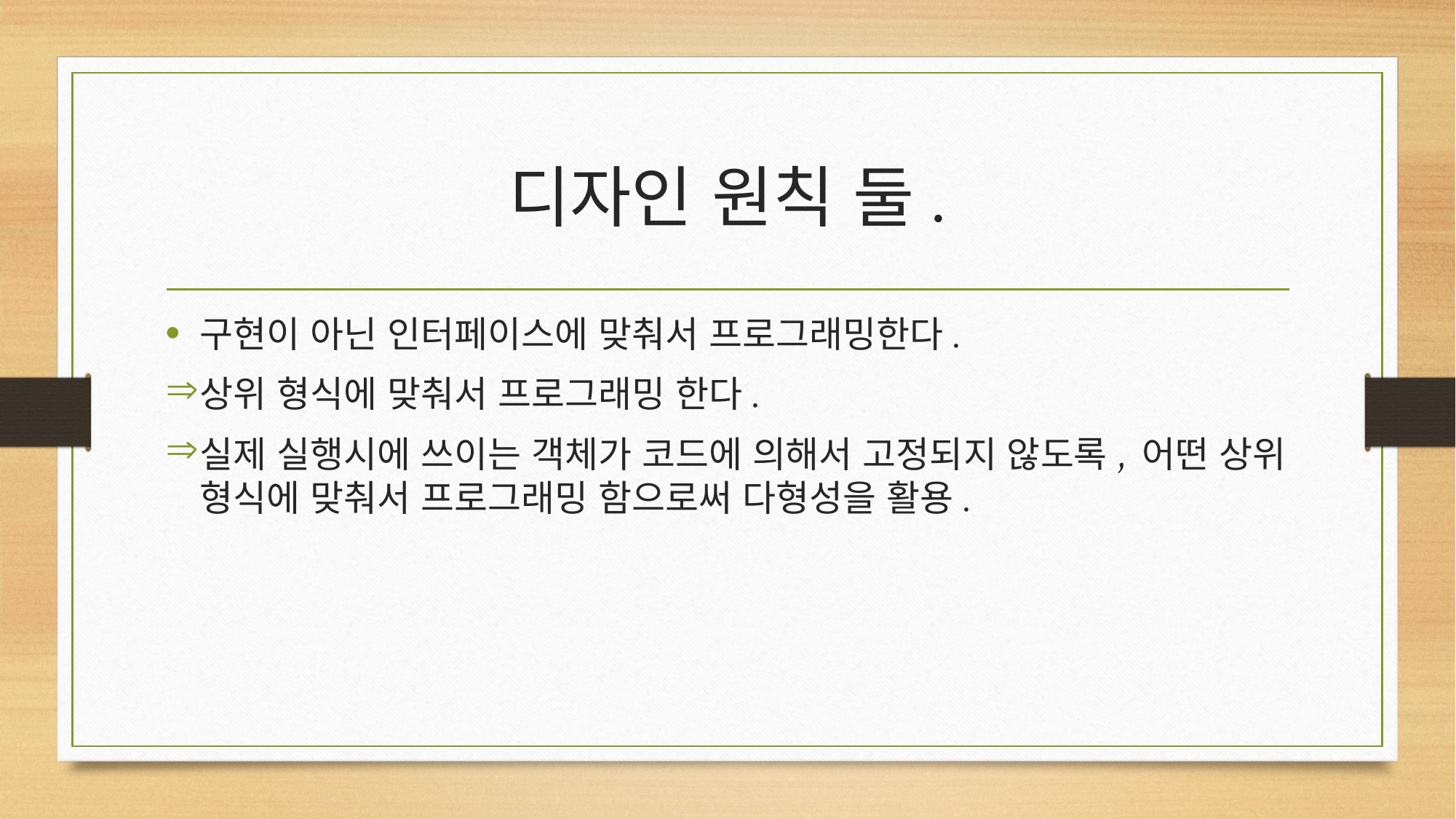

# 디자인 원칙 둘.
구현이 아닌 인터페이스에 맞춰서 프로그래밍한다.
상위 형식에 맞춰서 프로그래밍 한다.
실제 실행시에 쓰이는 객체가 코드에 의해서 고정되지 않도록, 어떤 상위 형식에 맞춰서 프로그래밍 함으로써 다형성을 활용.